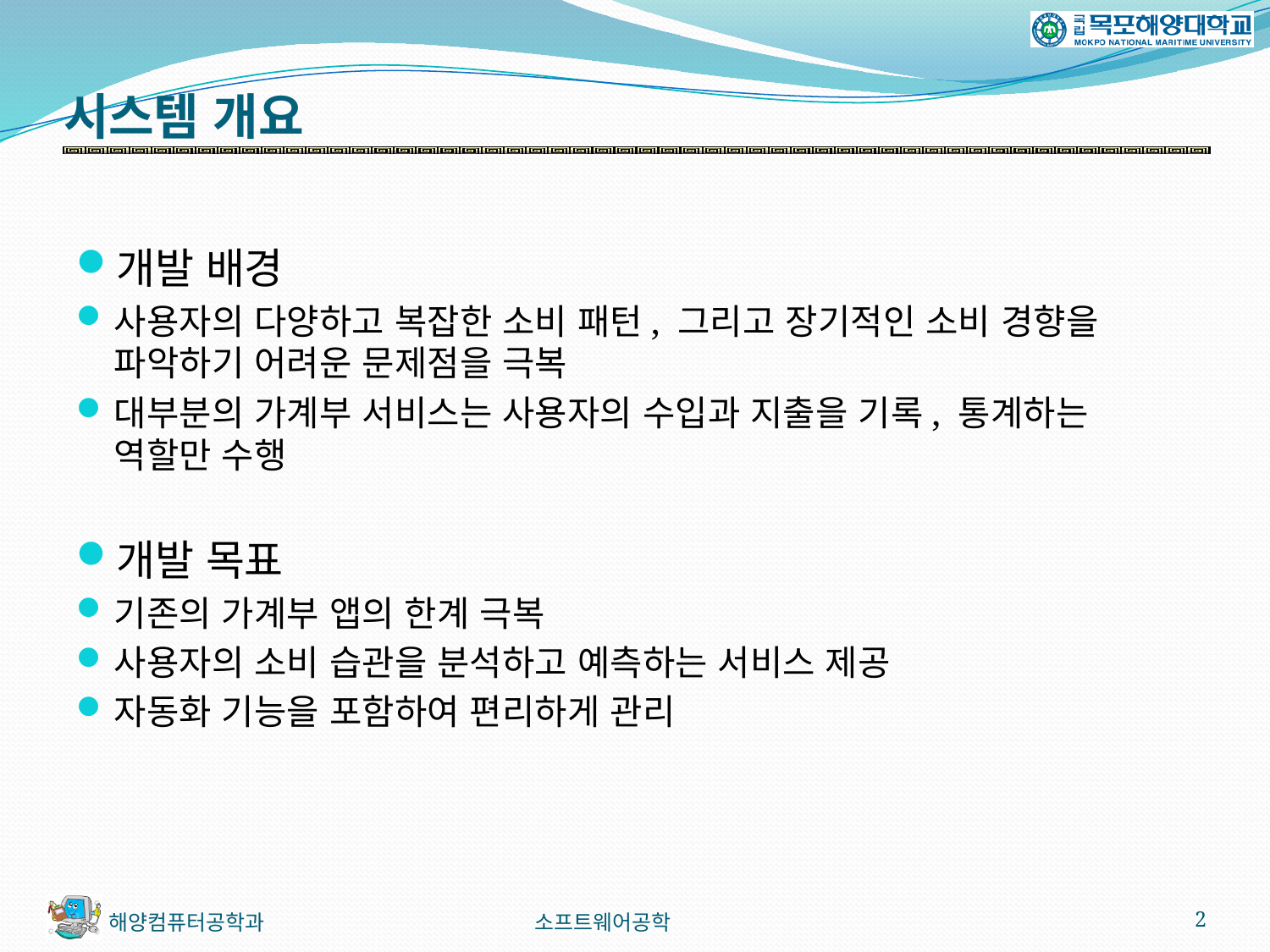

# 시스템 개요

개발 배경
사용자의 다양하고 복잡한 소비 패턴, 그리고 장기적인 소비 경향을 파악하기 어려운 문제점을 극복
대부분의 가계부 서비스는 사용자의 수입과 지출을 기록, 통계하는 역할만 수행

개발 목표
기존의 가계부 앱의 한계 극복
사용자의 소비 습관을 분석하고 예측하는 서비스 제공
자동화 기능을 포함하여 편리하게 관리
소프트웨어공학
2